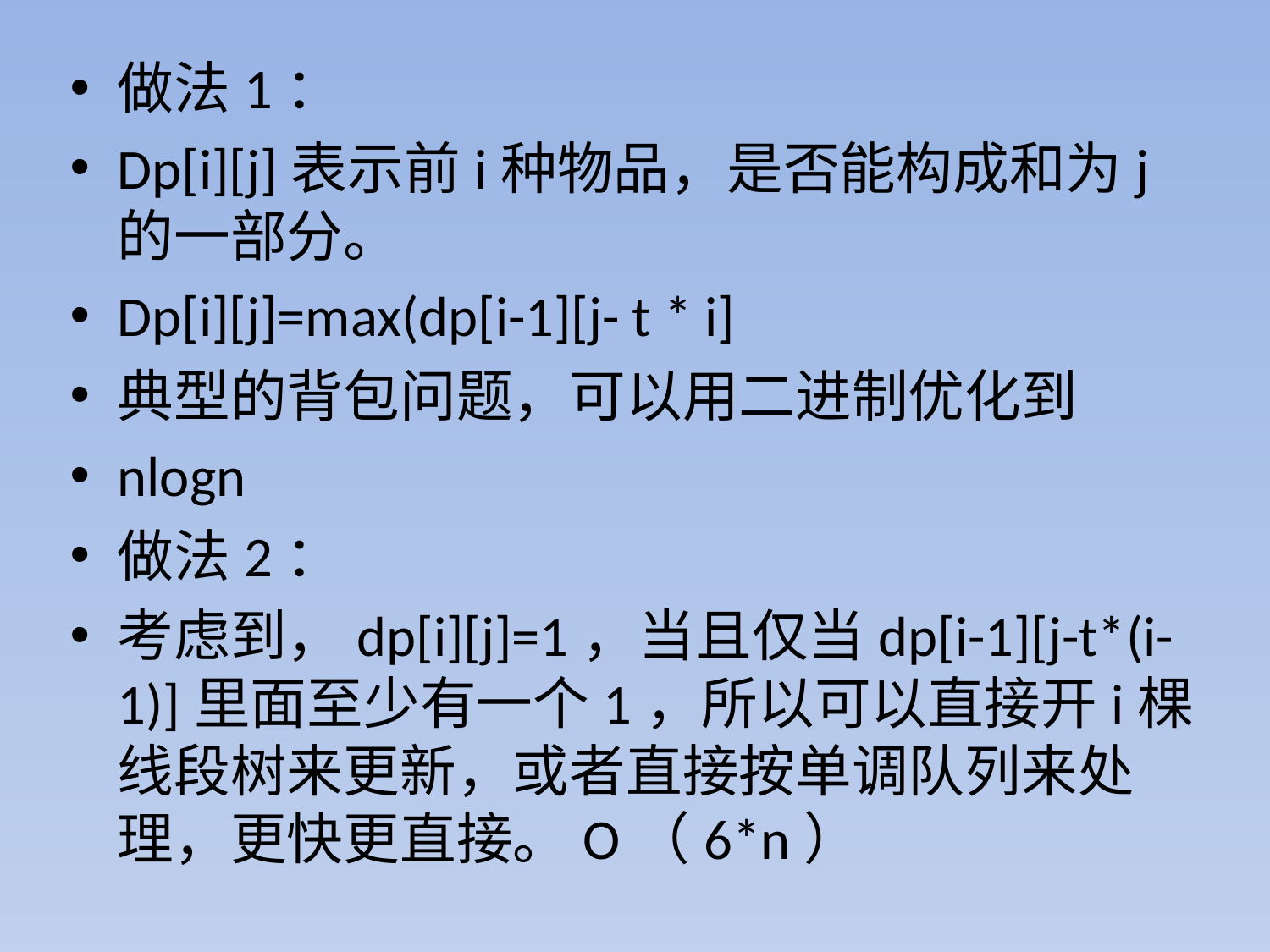

做法1：
Dp[i][j]表示前i种物品，是否能构成和为j的一部分。
Dp[i][j]=max(dp[i-1][j- t * i]
典型的背包问题，可以用二进制优化到
nlogn
做法2：
考虑到，dp[i][j]=1，当且仅当dp[i-1][j-t*(i-1)]里面至少有一个1，所以可以直接开i棵线段树来更新，或者直接按单调队列来处理，更快更直接。O（6*n）